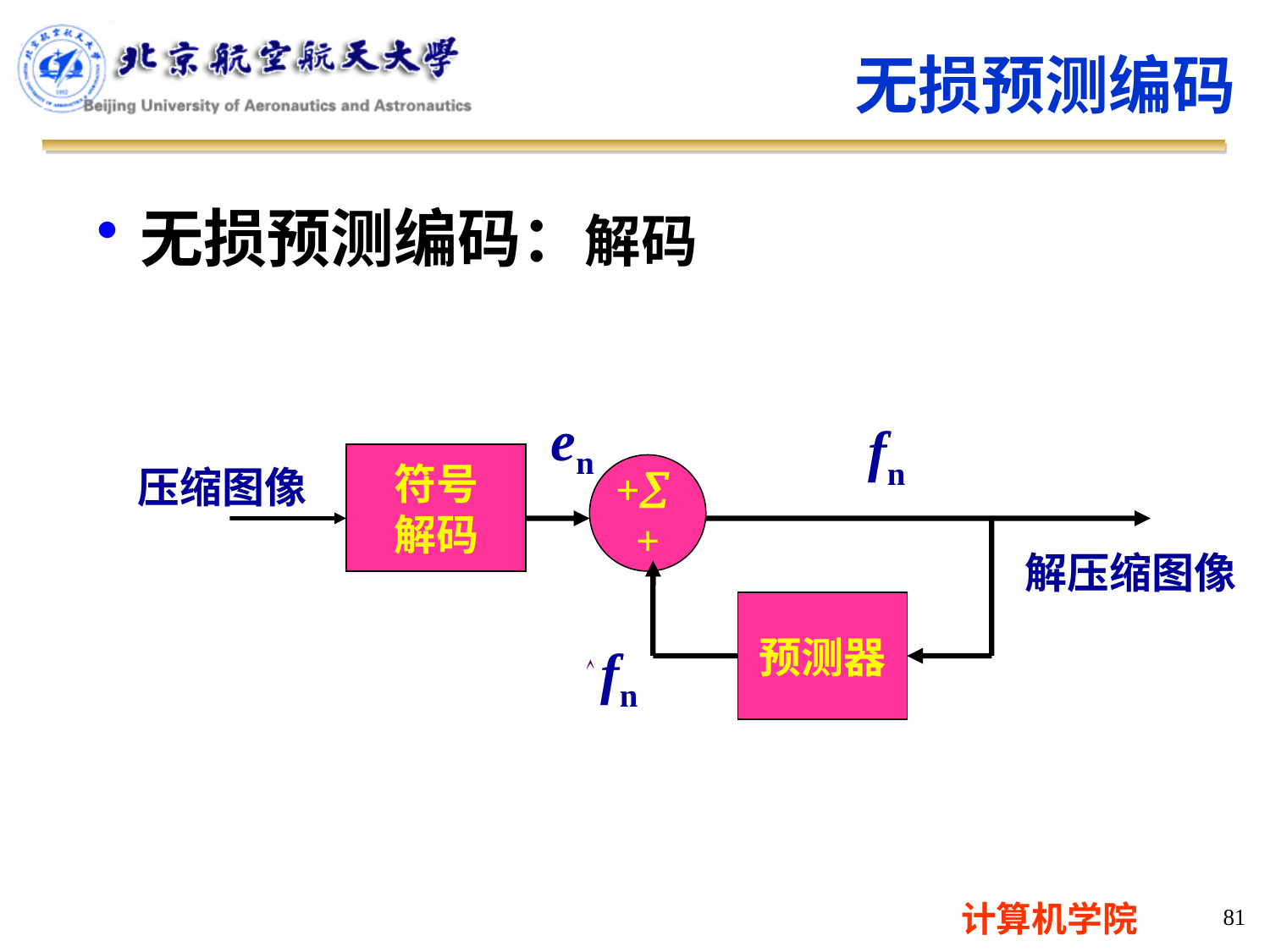

无损预测编码
无损预测编码：解码

en
fn
符号
解码
压缩图像
+∑
+

解压缩图像

预测器
∧ fn

81